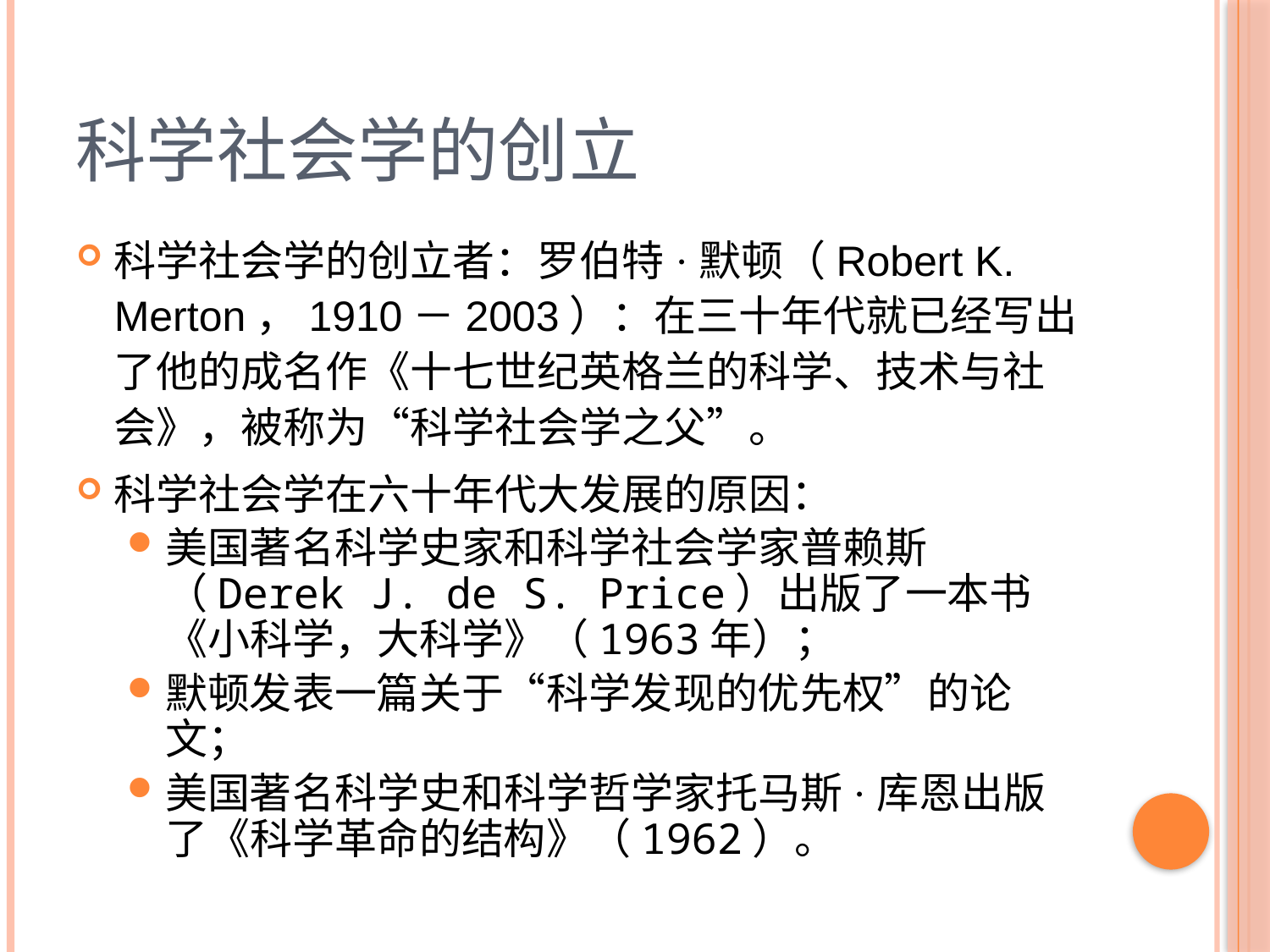

# 科学社会学的创立
科学社会学的创立者：罗伯特·默顿（Robert K. Merton，1910－2003）：在三十年代就已经写出了他的成名作《十七世纪英格兰的科学、技术与社会》，被称为“科学社会学之父”。
科学社会学在六十年代大发展的原因：
美国著名科学史家和科学社会学家普赖斯（Derek J. de S. Price）出版了一本书《小科学，大科学》（1963年）；
默顿发表一篇关于“科学发现的优先权”的论文；
美国著名科学史和科学哲学家托马斯·库恩出版了《科学革命的结构》（1962）。